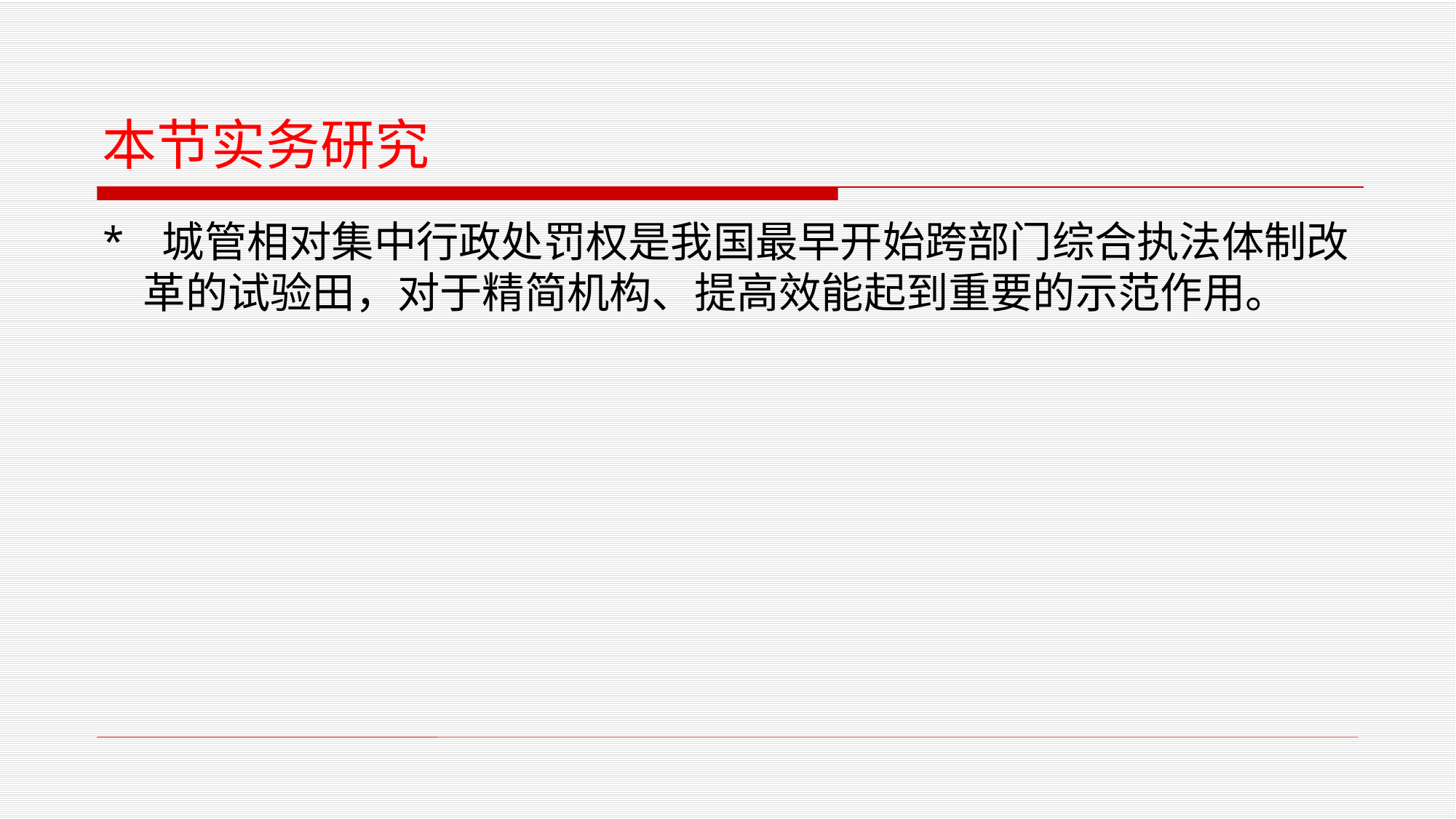

# 本节实务研究
* 城管相对集中行政处罚权是我国最早开始跨部门综合执法体制改革的试验田，对于精简机构、提高效能起到重要的示范作用。